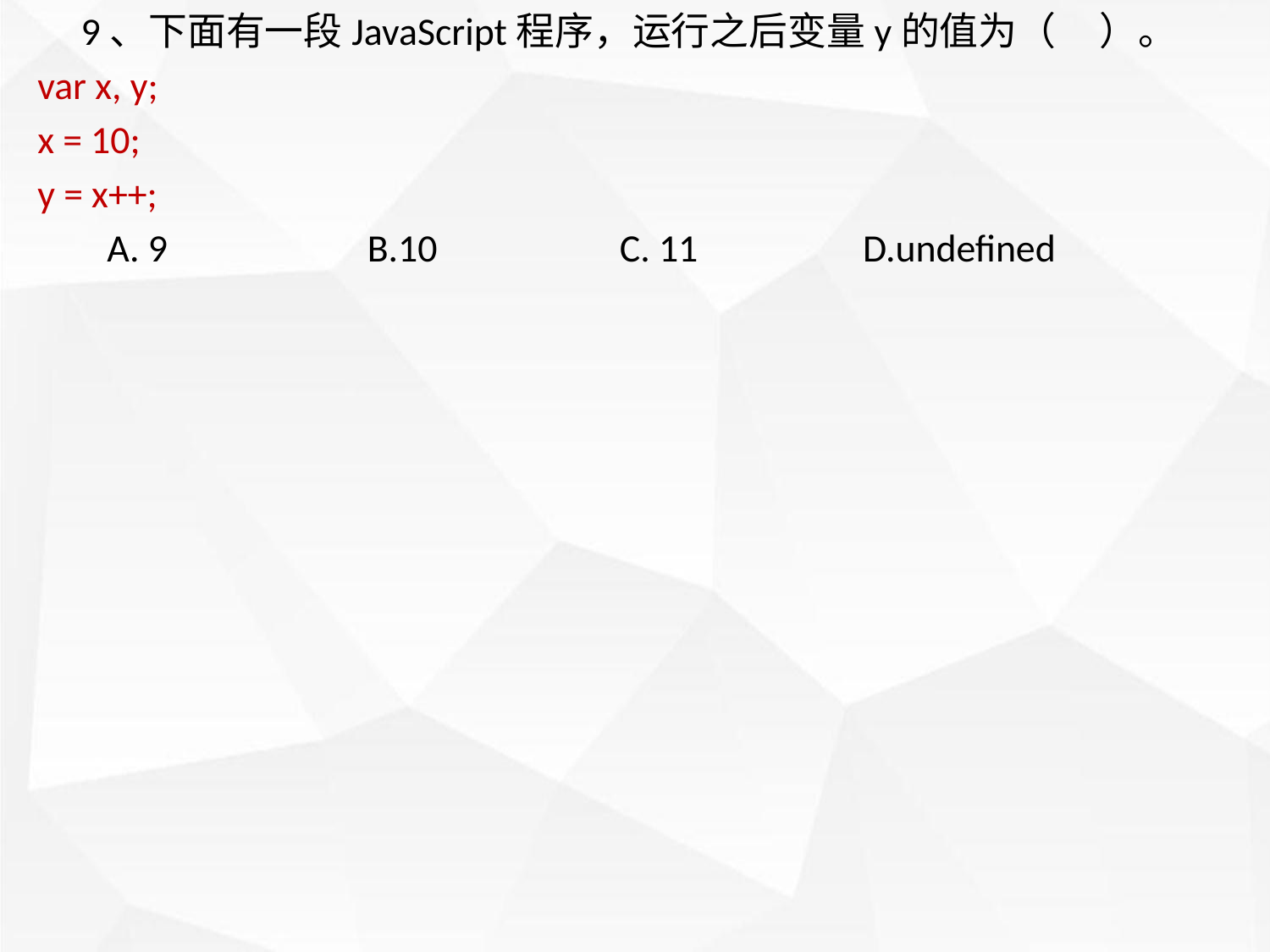

9、下面有一段JavaScript程序，运行之后变量y的值为（     ）。
var x, y;
x = 10;
y = x++;
        A. 9                       B.10                     C. 11                   D.undefined